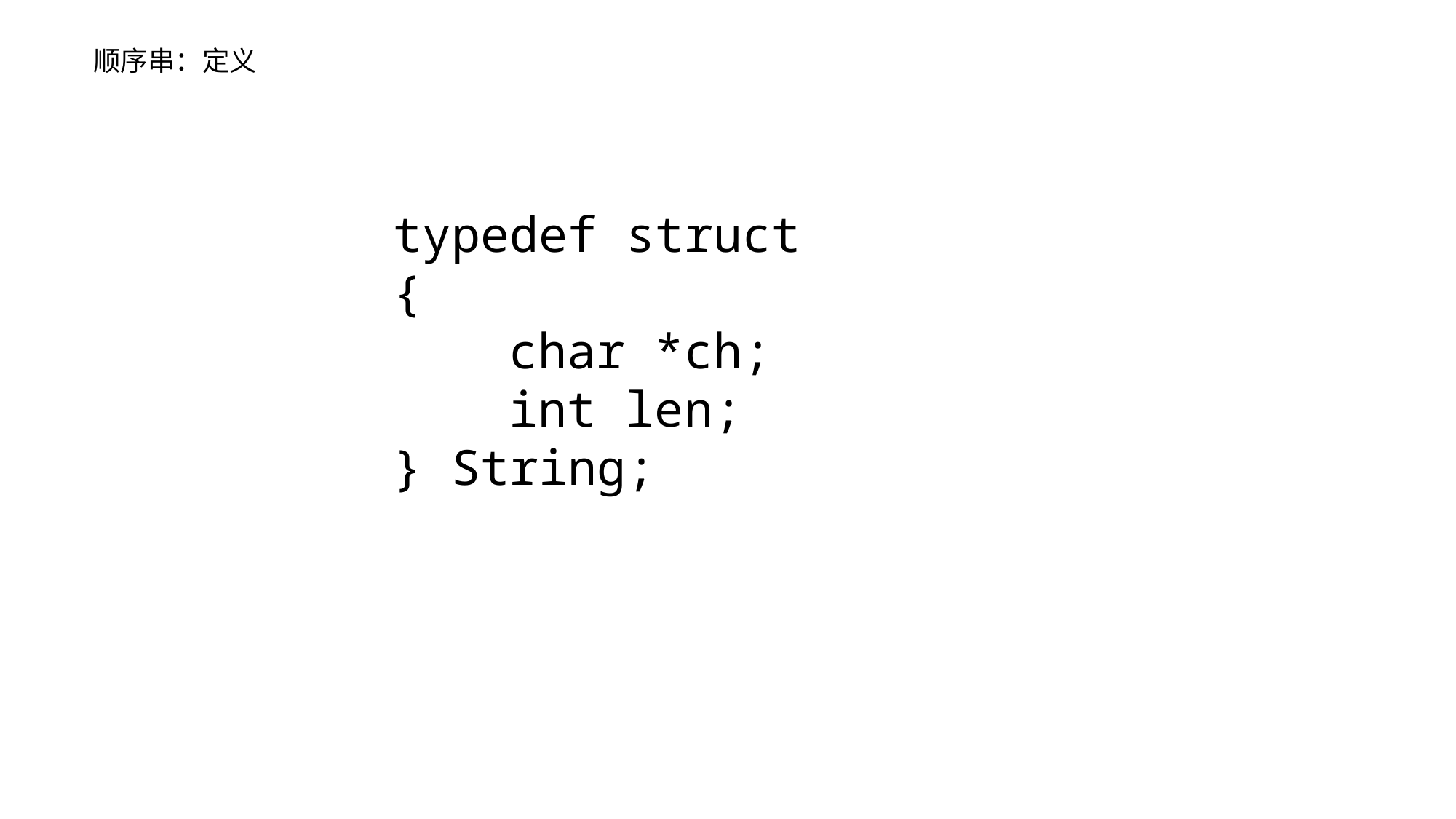

顺序串：定义
typedef struct
{
    char *ch;
    int len;
} String;